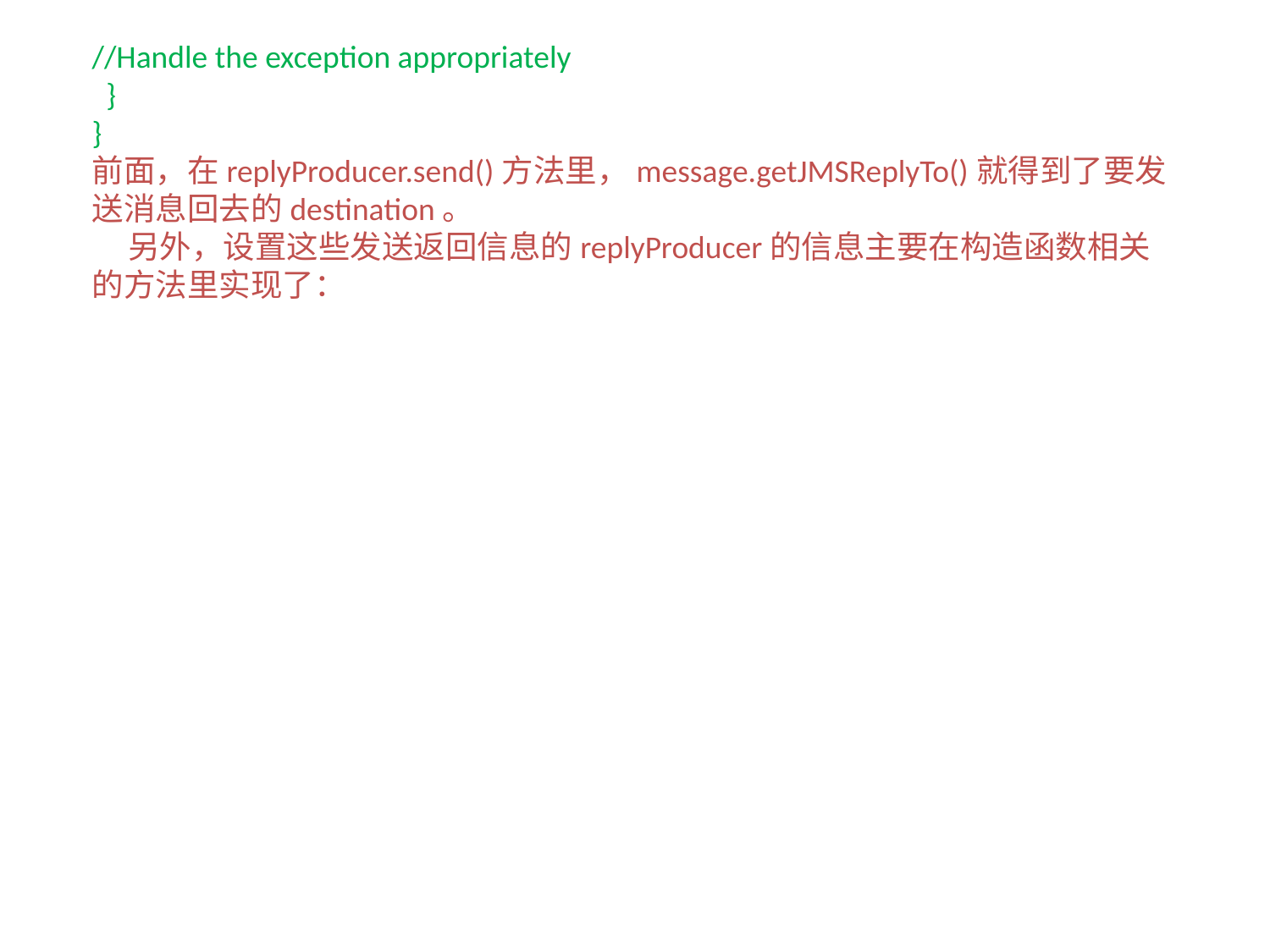

//Handle the exception appropriately
  }
}
前面，在replyProducer.send()方法里，message.getJMSReplyTo()就得到了要发送消息回去的destination。
    另外，设置这些发送返回信息的replyProducer的信息主要在构造函数相关的方法里实现了：